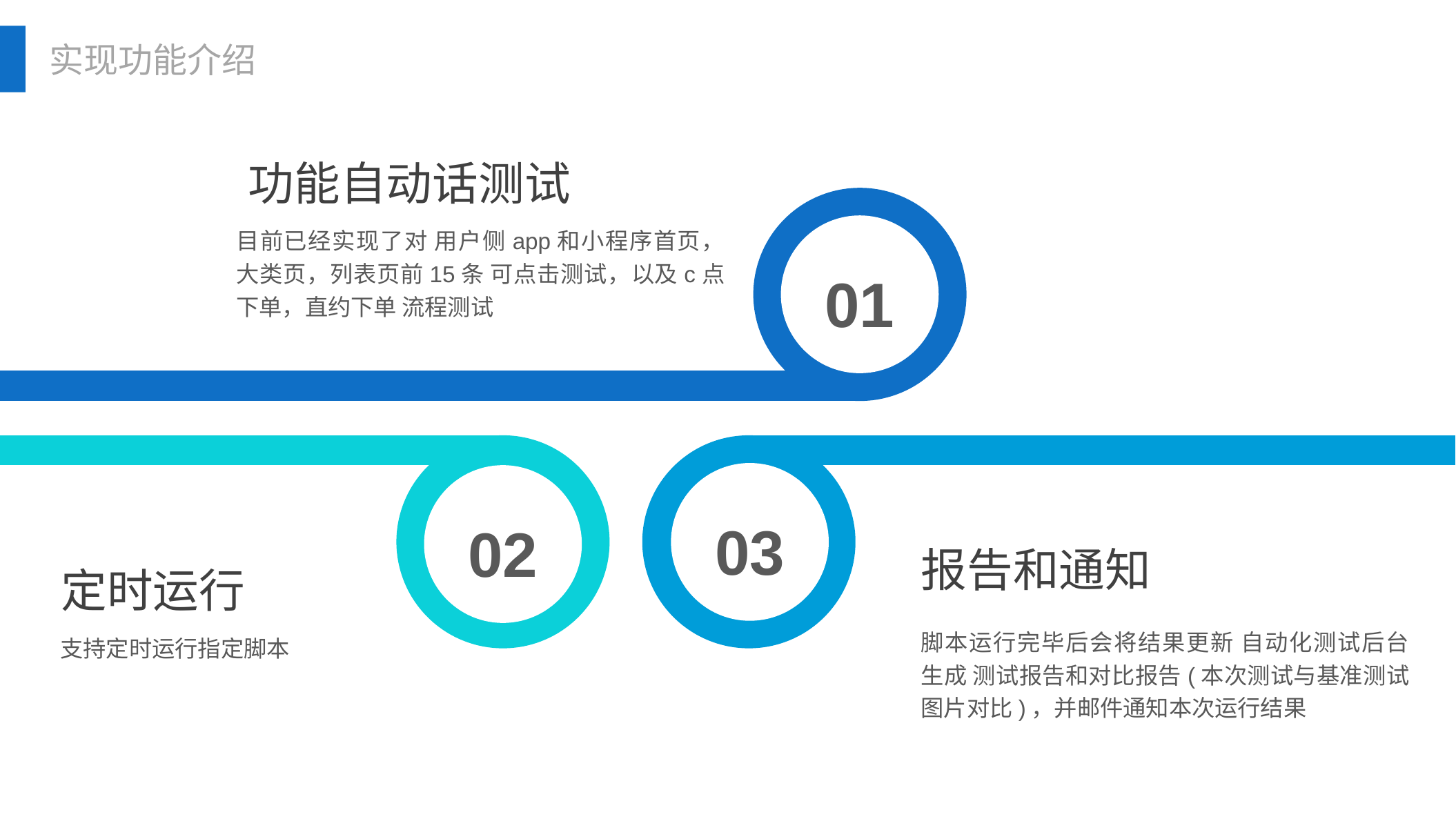

实现功能介绍
功能自动话测试

01
目前已经实现了对 用户侧app和小程序首页，大类页，列表页前15条 可点击测试，以及c点下单，直约下单 流程测试

02

03
报告和通知
定时运行
脚本运行完毕后会将结果更新 自动化测试后台 生成 测试报告和对比报告(本次测试与基准测试 图片对比)，并邮件通知本次运行结果
支持定时运行指定脚本